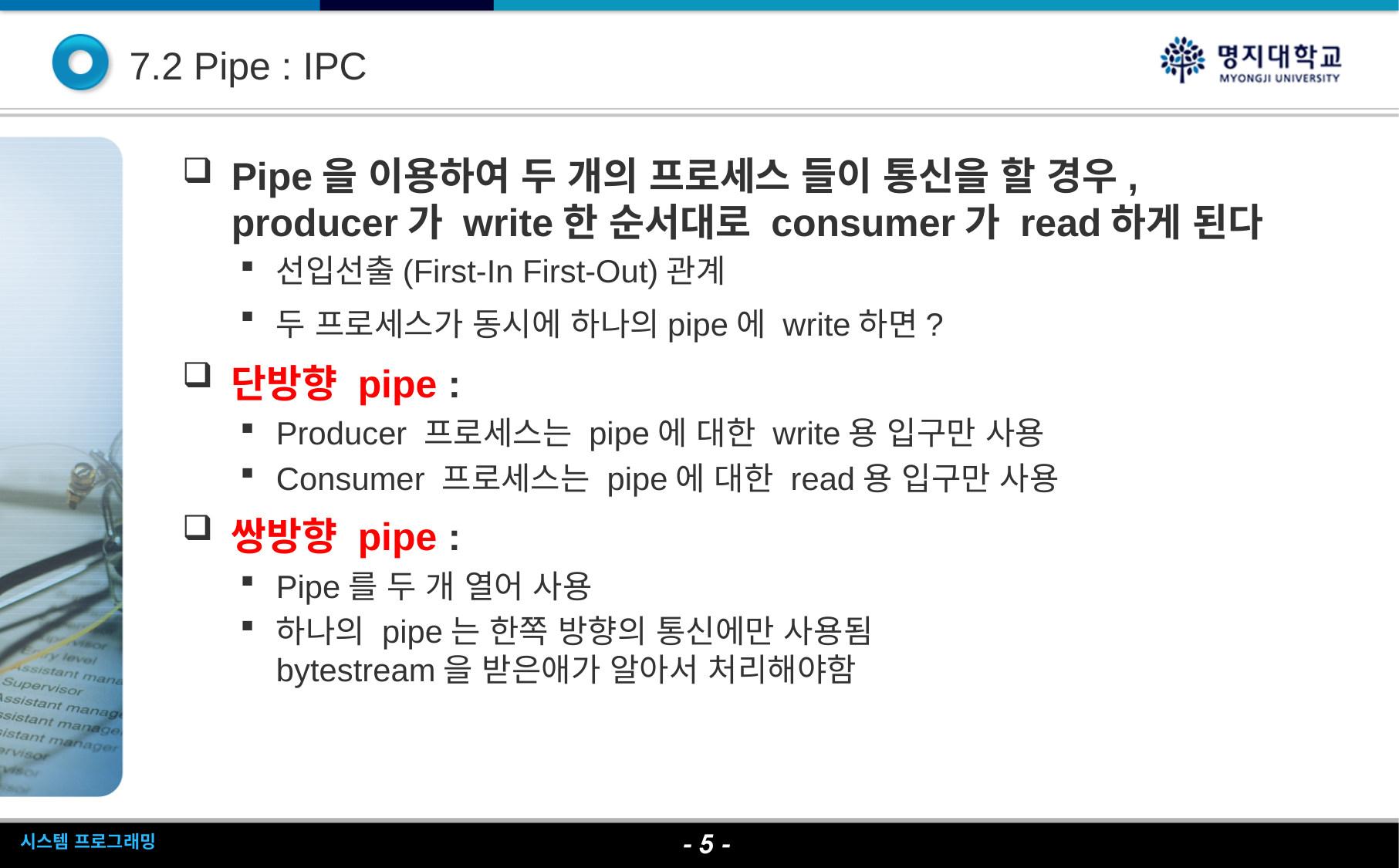

7.2 Pipe : IPC
Pipe을 이용하여 두 개의 프로세스 들이 통신을 할 경우, producer가 write한 순서대로 consumer가 read하게 된다
선입선출(First-In First-Out)관계
두 프로세스가 동시에 하나의pipe에 write하면?
단방향 pipe :
Producer 프로세스는 pipe에 대한 write용 입구만 사용
Consumer 프로세스는 pipe에 대한 read용 입구만 사용
쌍방향 pipe :
Pipe를 두 개 열어 사용
하나의 pipe는 한쪽 방향의 통신에만 사용됨
bytestream을 받은애가 알아서 처리해야함
- 5 -